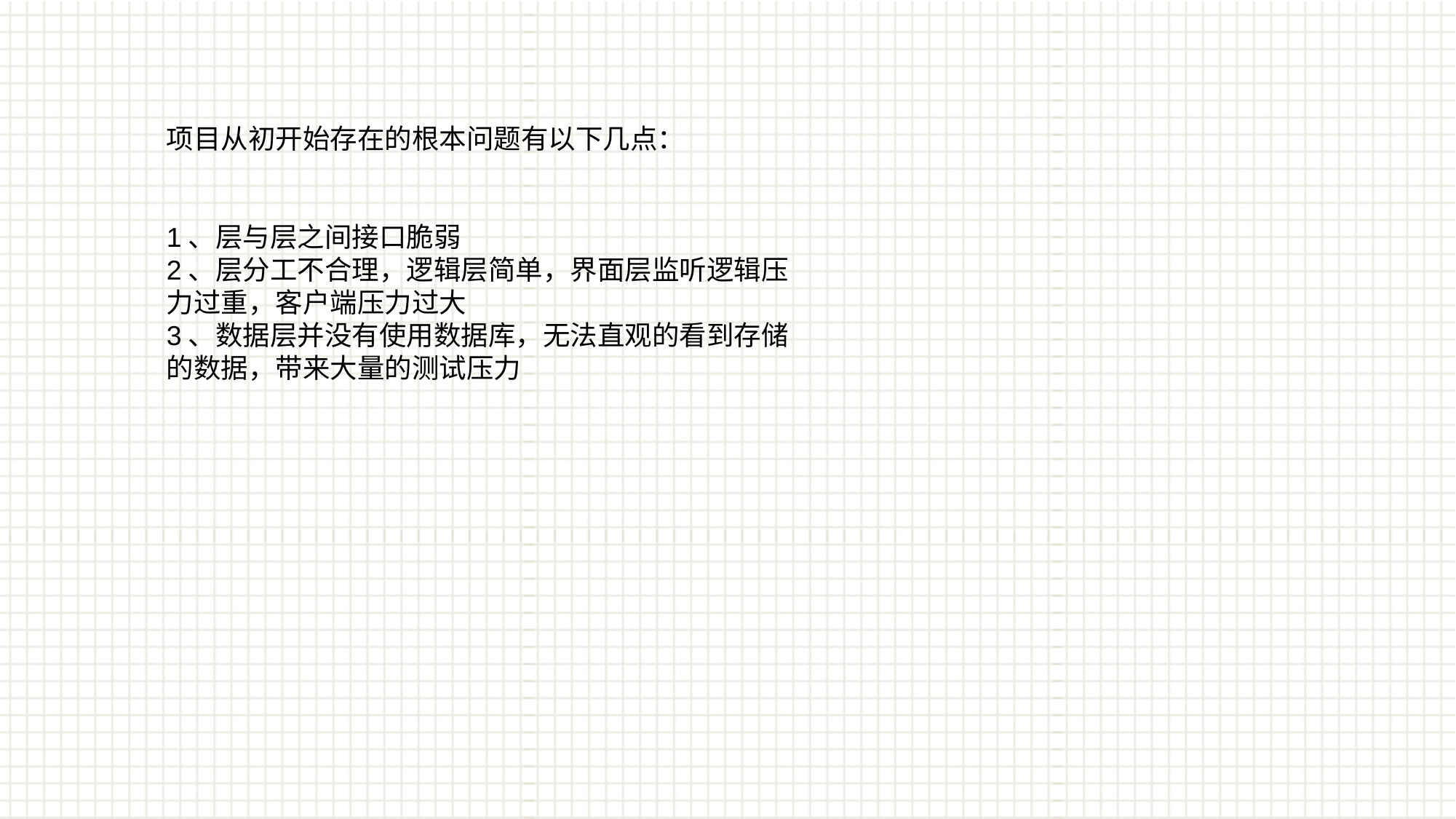

项目从初开始存在的根本问题有以下几点：

1、层与层之间接口脆弱
2、层分工不合理，逻辑层简单，界面层监听逻辑压力过重，客户端压力过大
3、数据层并没有使用数据库，无法直观的看到存储的数据，带来大量的测试压力